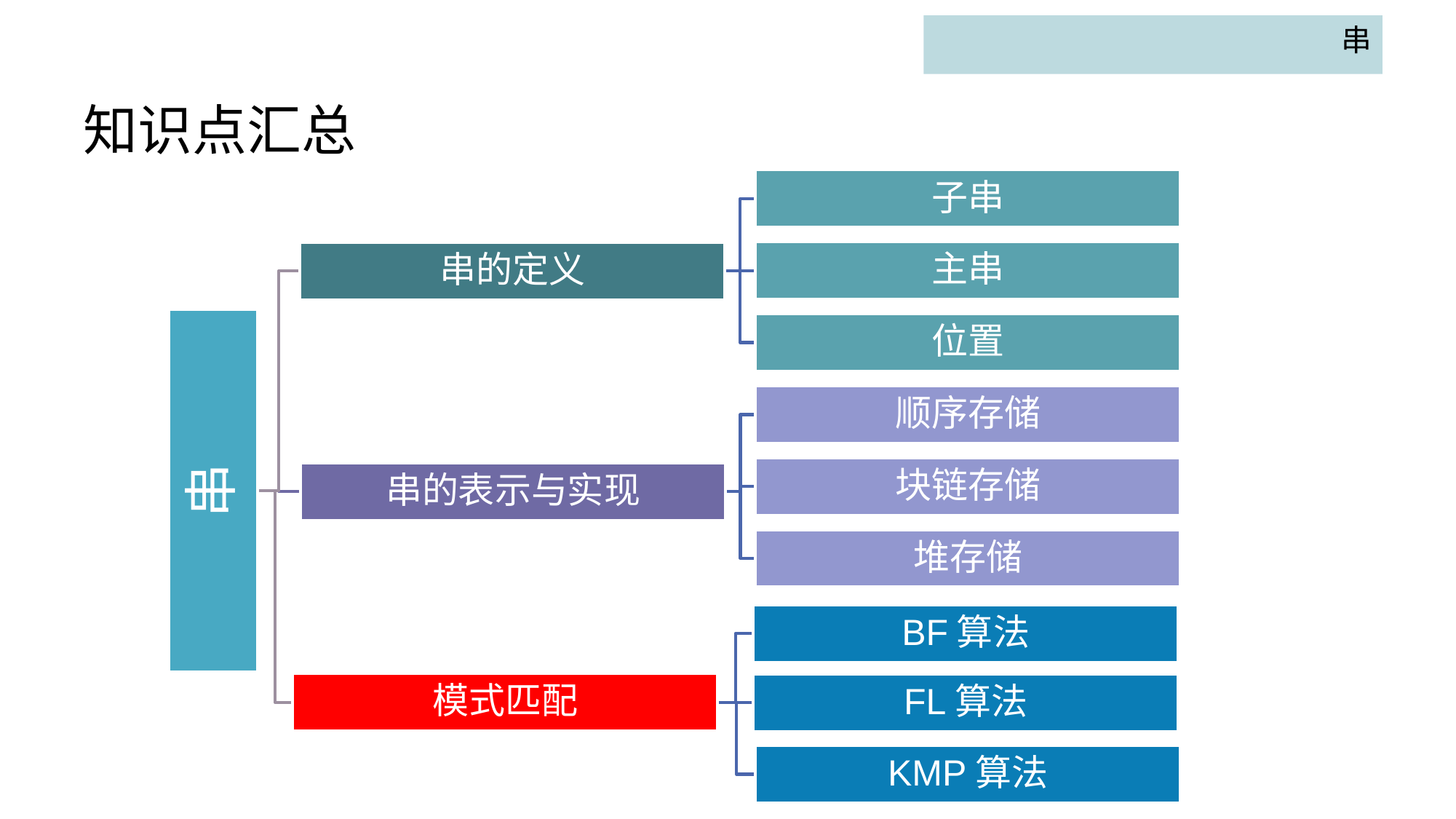

串
# 知识点汇总

串
串的定义
子串
主串
位置
串的表示与实现
顺序存储
块链存储
堆存储
模式匹配
BF算法
FL算法
KMP算法